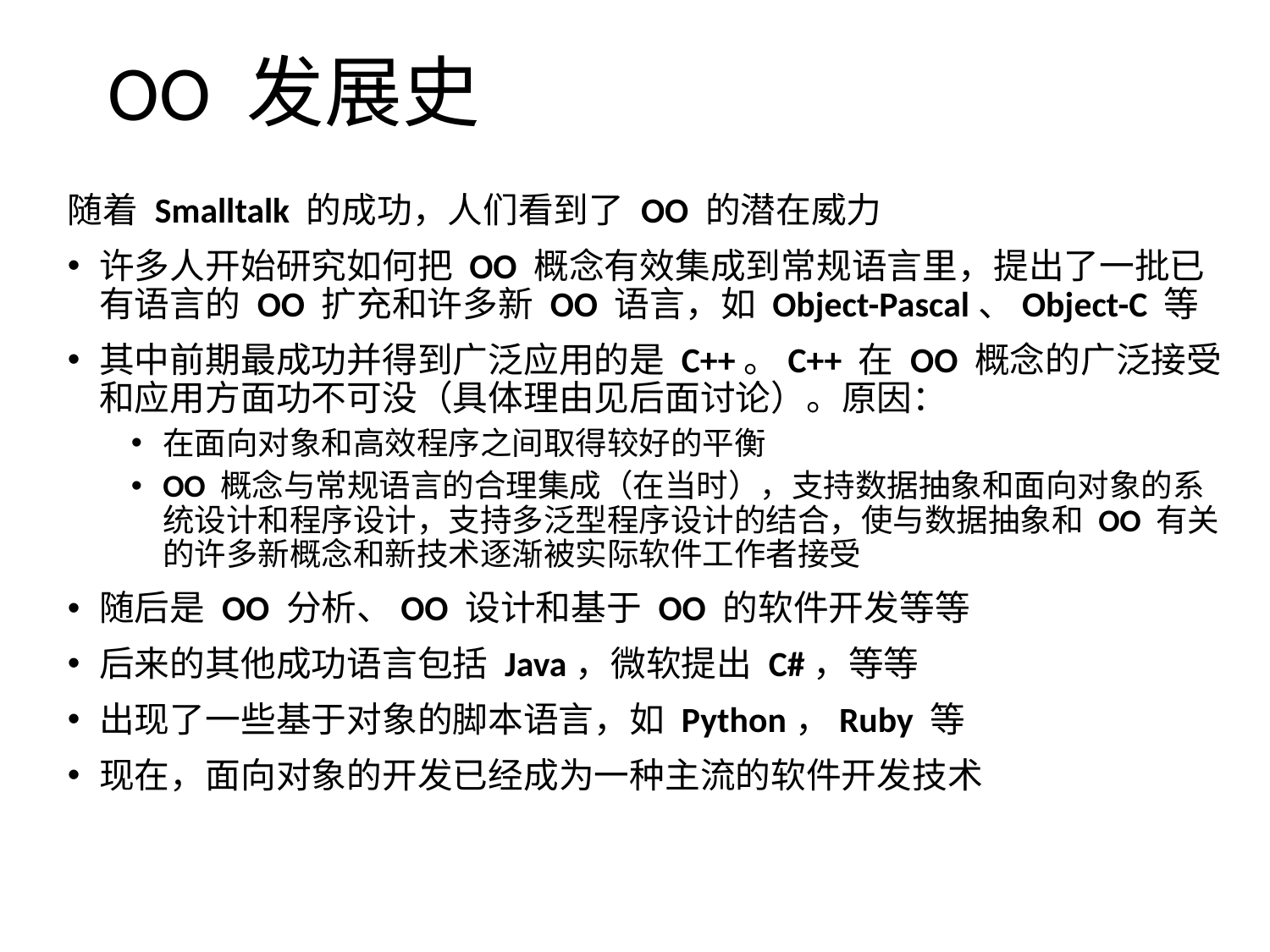

OO 发展史
随着 Smalltalk 的成功，人们看到了 OO 的潜在威力
许多人开始研究如何把 OO 概念有效集成到常规语言里，提出了一批已有语言的 OO 扩充和许多新 OO 语言，如 Object-Pascal、Object-C 等
其中前期最成功并得到广泛应用的是 C++。C++ 在 OO 概念的广泛接受和应用方面功不可没（具体理由见后面讨论）。原因：
在面向对象和高效程序之间取得较好的平衡
OO 概念与常规语言的合理集成（在当时），支持数据抽象和面向对象的系统设计和程序设计，支持多泛型程序设计的结合，使与数据抽象和 OO 有关的许多新概念和新技术逐渐被实际软件工作者接受
随后是 OO 分析、OO 设计和基于 OO 的软件开发等等
后来的其他成功语言包括 Java，微软提出 C#，等等
出现了一些基于对象的脚本语言，如 Python，Ruby 等
现在，面向对象的开发已经成为一种主流的软件开发技术